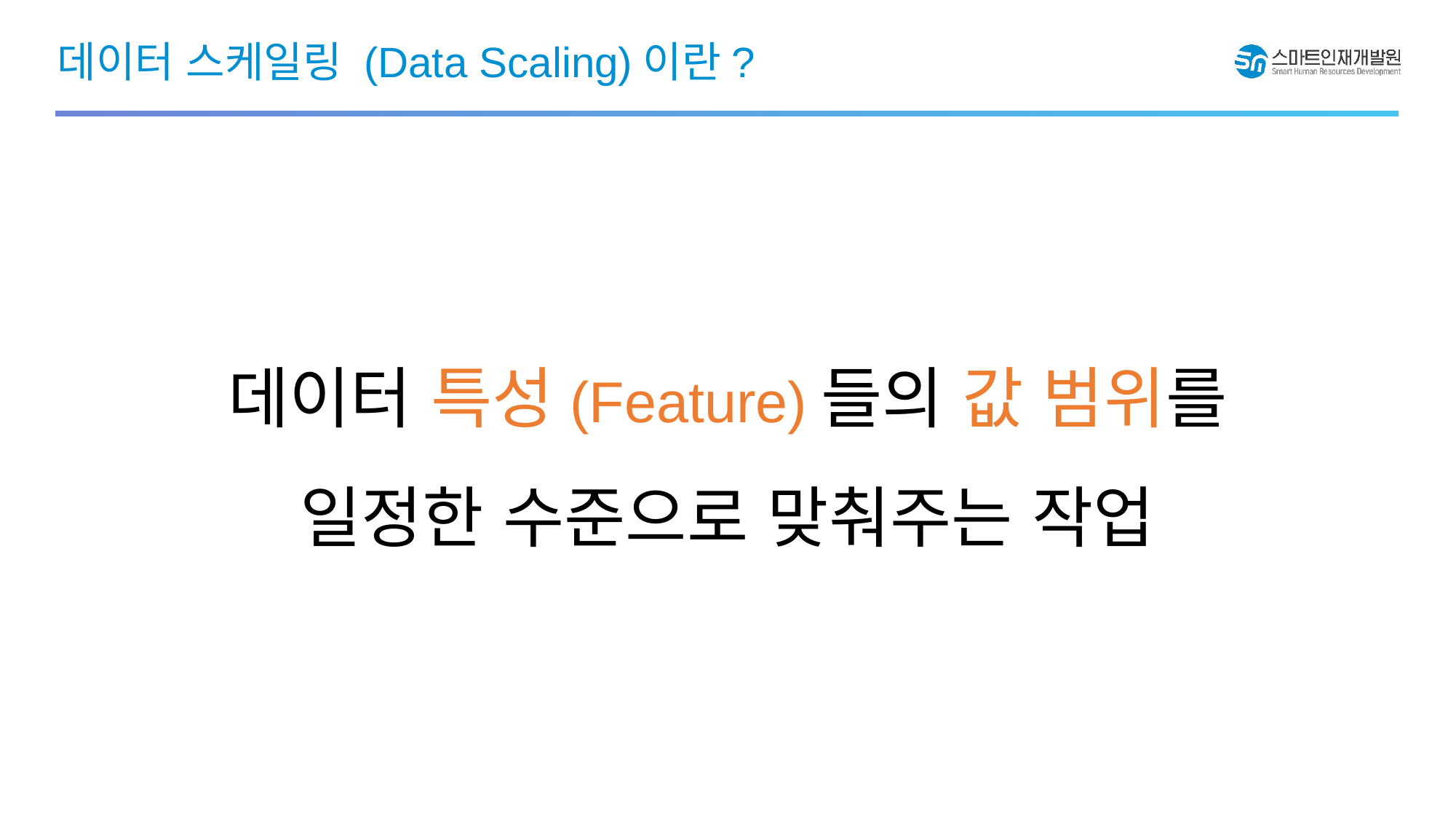

# 데이터 스케일링 (Data Scaling)이란?
데이터 특성(Feature)들의 값 범위를
일정한 수준으로 맞춰주는 작업